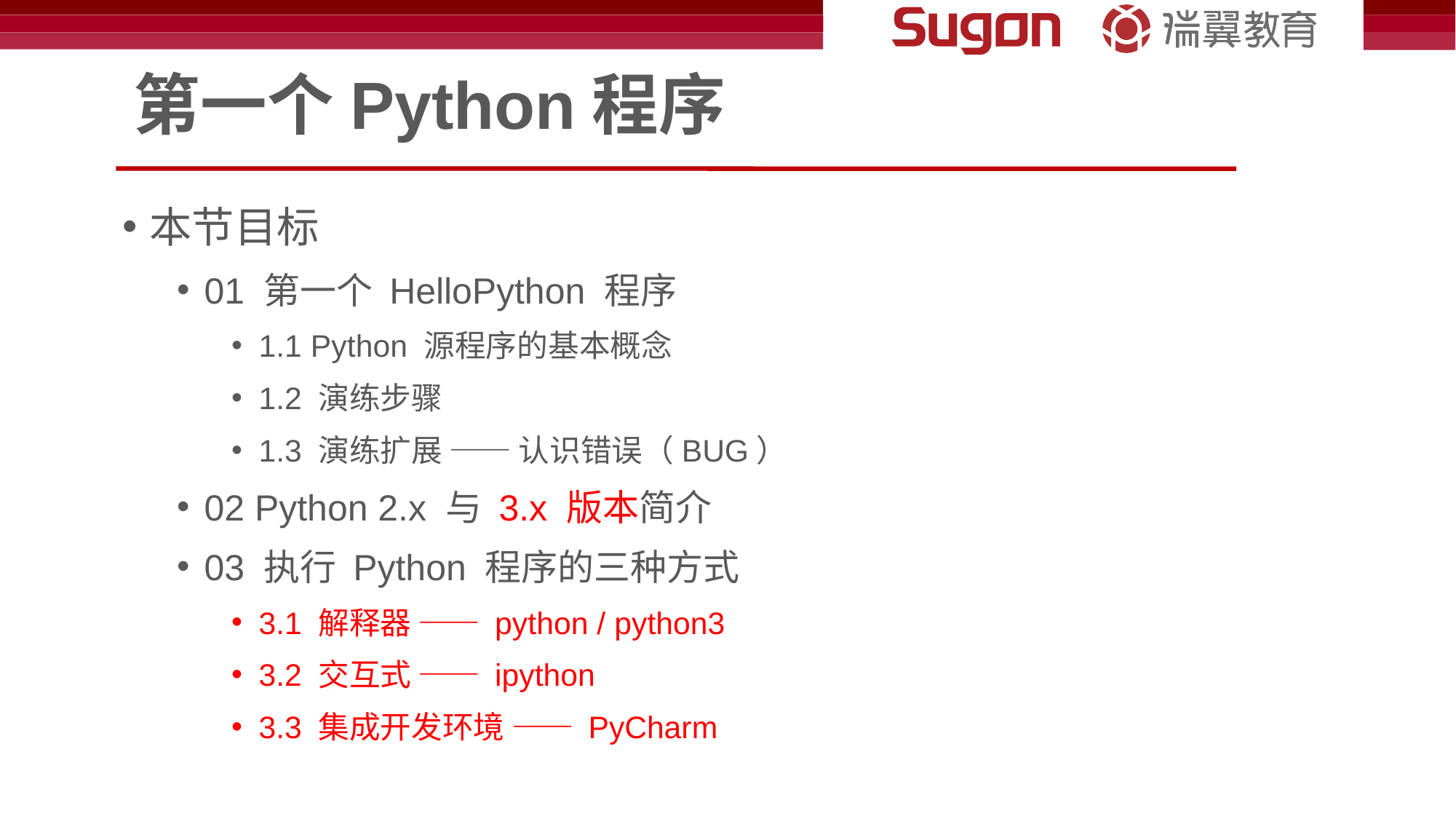

# 第一个Python程序
本节目标
01 第一个 HelloPython 程序
1.1 Python 源程序的基本概念
1.2 演练步骤
1.3 演练扩展 —— 认识错误（BUG）
02 Python 2.x 与 3.x 版本简介
03 执行 Python 程序的三种方式
3.1 解释器 —— python / python3
3.2 交互式 —— ipython
3.3 集成开发环境 —— PyCharm